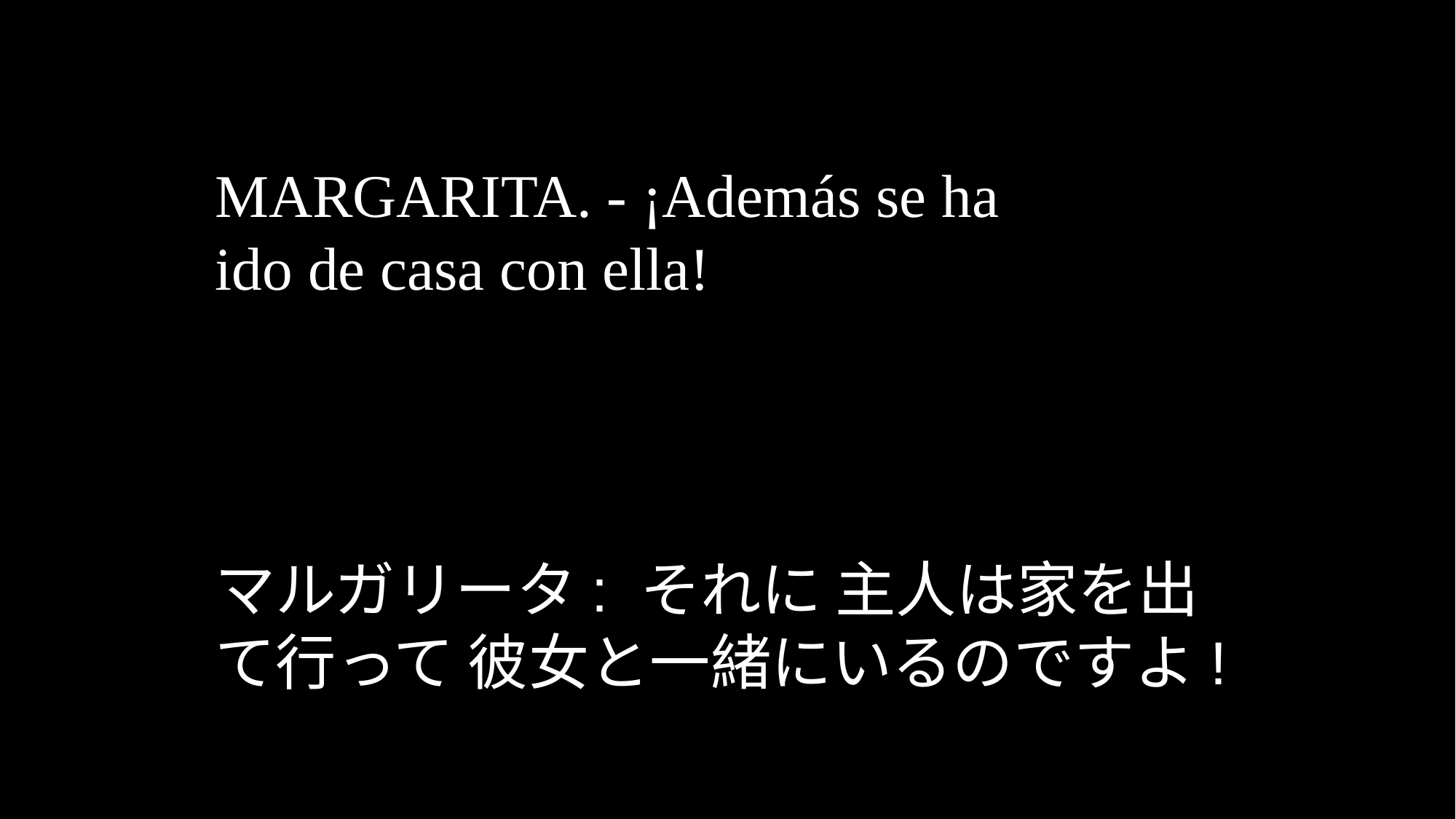

MARGARITA. - ¡Además se ha ido de casa con ella!

マルガリータ: それに 主人は家を出て行って 彼女と一緒にいるのですよ!